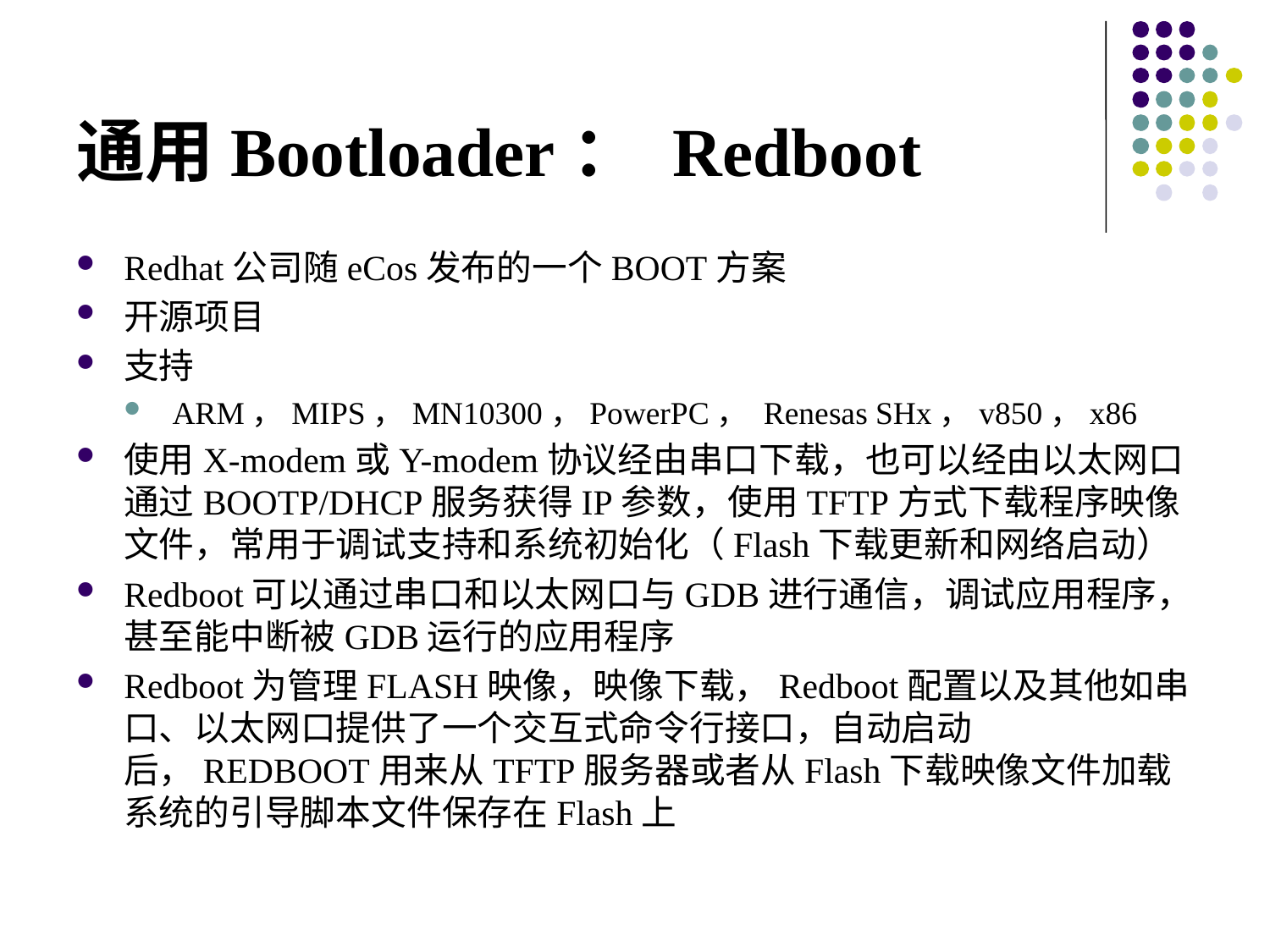

# 通用Bootloader： Redboot
Redhat公司随eCos发布的一个BOOT方案
开源项目
支持
ARM，MIPS，MN10300，PowerPC， Renesas SHx，v850，x86
使用X-modem或Y-modem协议经由串口下载，也可以经由以太网口通过BOOTP/DHCP服务获得IP参数，使用TFTP方式下载程序映像文件，常用于调试支持和系统初始化（Flash下载更新和网络启动）
Redboot可以通过串口和以太网口与GDB进行通信，调试应用程序，甚至能中断被GDB运行的应用程序
Redboot为管理FLASH映像，映像下载，Redboot配置以及其他如串口、以太网口提供了一个交互式命令行接口，自动启动后，REDBOOT用来从TFTP服务器或者从Flash下载映像文件加载系统的引导脚本文件保存在Flash上